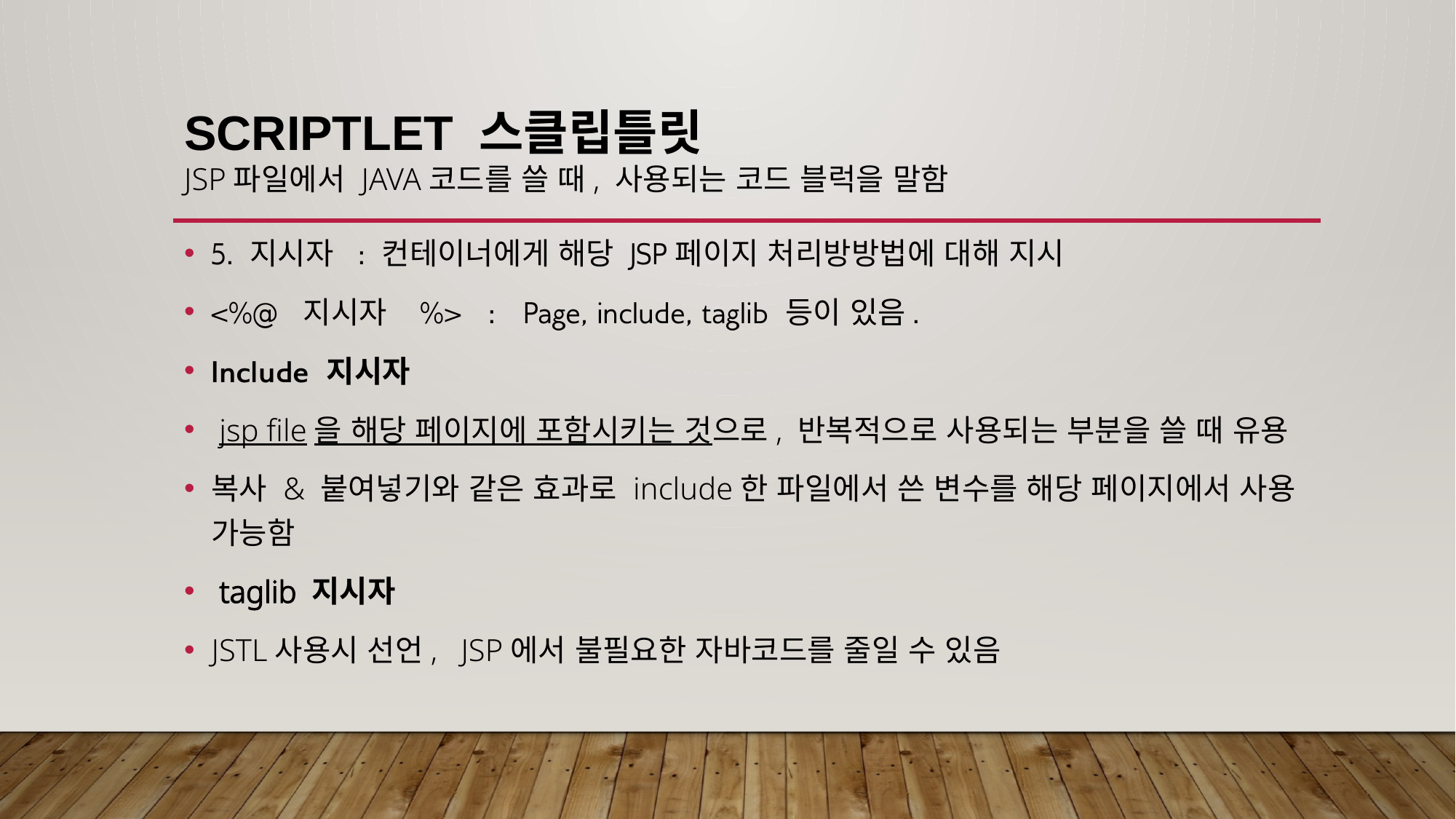

# scriptlet 스클립틀릿 JSP파일에서 Java코드를 쓸 때, 사용되는 코드 블럭을 말함
5. 지시자  : 컨테이너에게 해당 JSP페이지 처리방방법에 대해 지시
<%@  지시자   %>   :   Page, include, taglib 등이 있음.
Include 지시자
 jsp file을 해당 페이지에 포함시키는 것으로, 반복적으로 사용되는 부분을 쓸 때 유용
복사 & 붙여넣기와 같은 효과로 include한 파일에서 쓴 변수를 해당 페이지에서 사용 가능함
 taglib 지시자
JSTL사용시 선언,   JSP에서 불필요한 자바코드를 줄일 수 있음